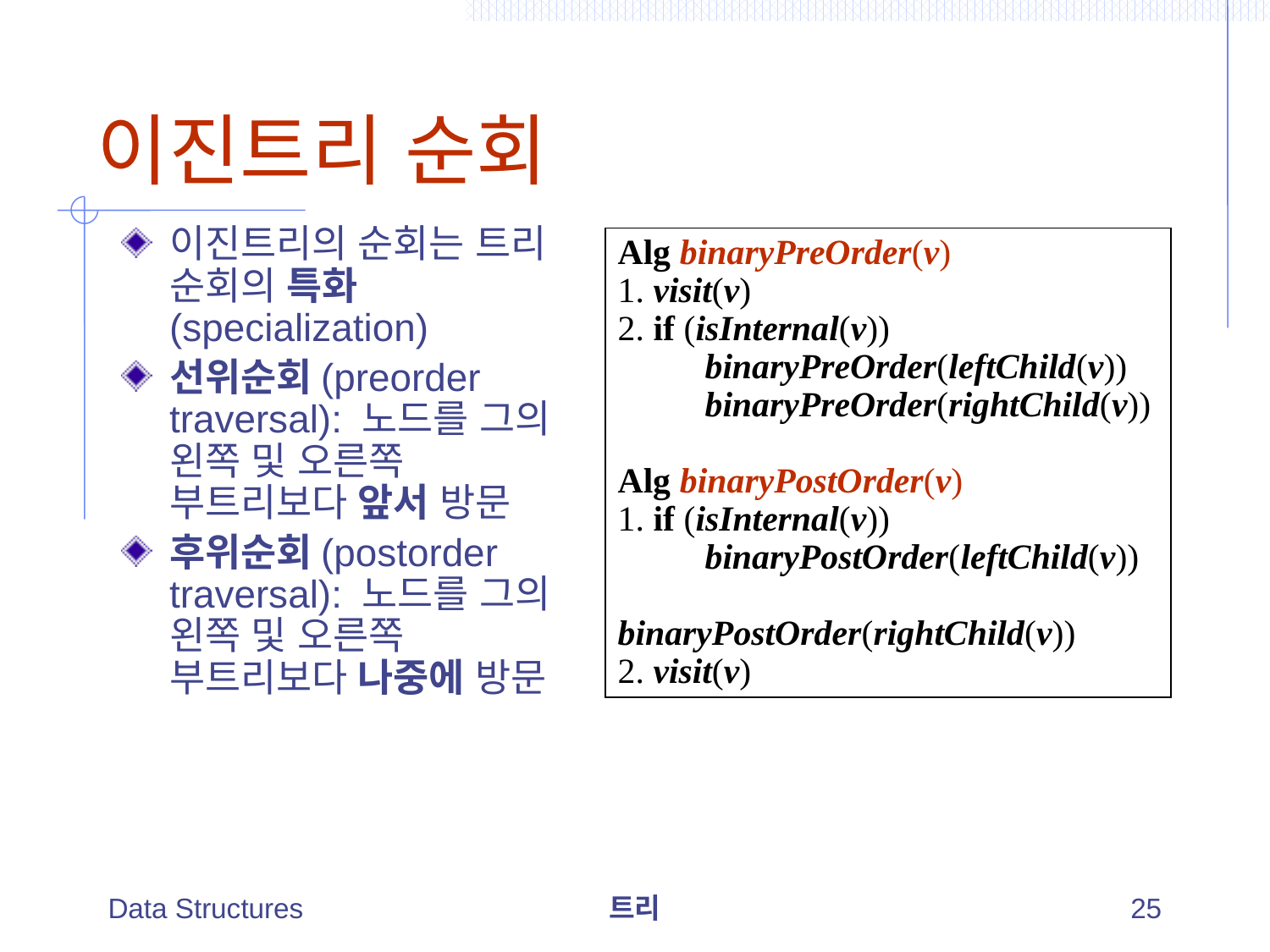

# 이진트리 순회
이진트리의 순회는 트리 순회의 특화(specialization)
선위순회(preorder traversal): 노드를 그의 왼쪽 및 오른쪽 부트리보다 앞서 방문
후위순회(postorder traversal): 노드를 그의 왼쪽 및 오른쪽 부트리보다 나중에 방문
Alg binaryPreOrder(v)
1. visit(v)
2. if (isInternal(v))
		binaryPreOrder(leftChild(v))
		binaryPreOrder(rightChild(v))

Alg binaryPostOrder(v)
1. if (isInternal(v))
		binaryPostOrder(leftChild(v))
		binaryPostOrder(rightChild(v))
2. visit(v)
Data Structures
트리
25